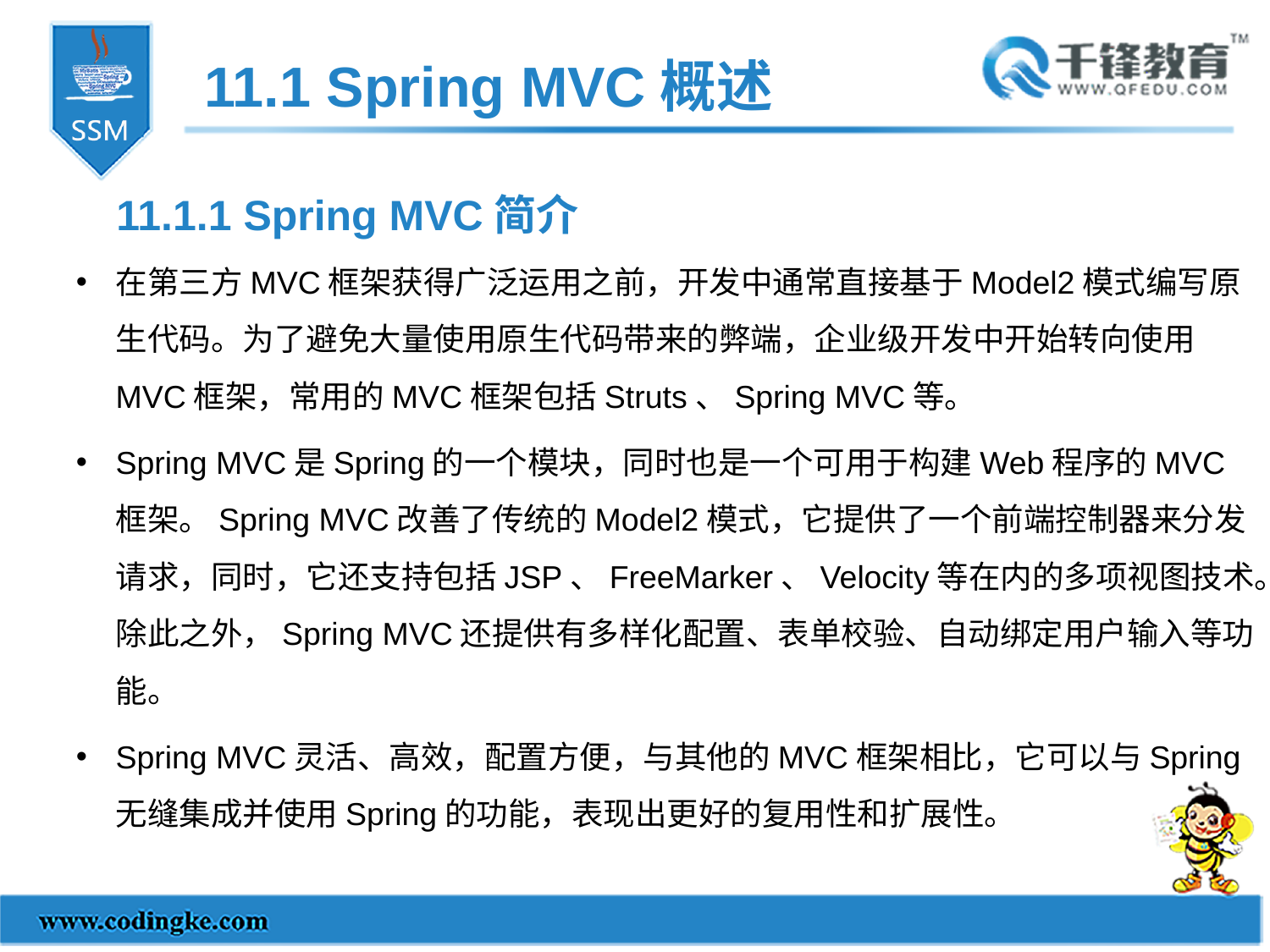

11.1 Spring MVC概述
11.1.1 Spring MVC简介
在第三方MVC框架获得广泛运用之前，开发中通常直接基于Model2模式编写原生代码。为了避免大量使用原生代码带来的弊端，企业级开发中开始转向使用MVC框架，常用的MVC框架包括Struts、Spring MVC等。
Spring MVC是Spring的一个模块，同时也是一个可用于构建Web程序的MVC框架。Spring MVC改善了传统的Model2模式，它提供了一个前端控制器来分发请求，同时，它还支持包括JSP、FreeMarker、Velocity等在内的多项视图技术。除此之外，Spring MVC还提供有多样化配置、表单校验、自动绑定用户输入等功能。
Spring MVC灵活、高效，配置方便，与其他的MVC框架相比，它可以与Spring无缝集成并使用Spring的功能，表现出更好的复用性和扩展性。